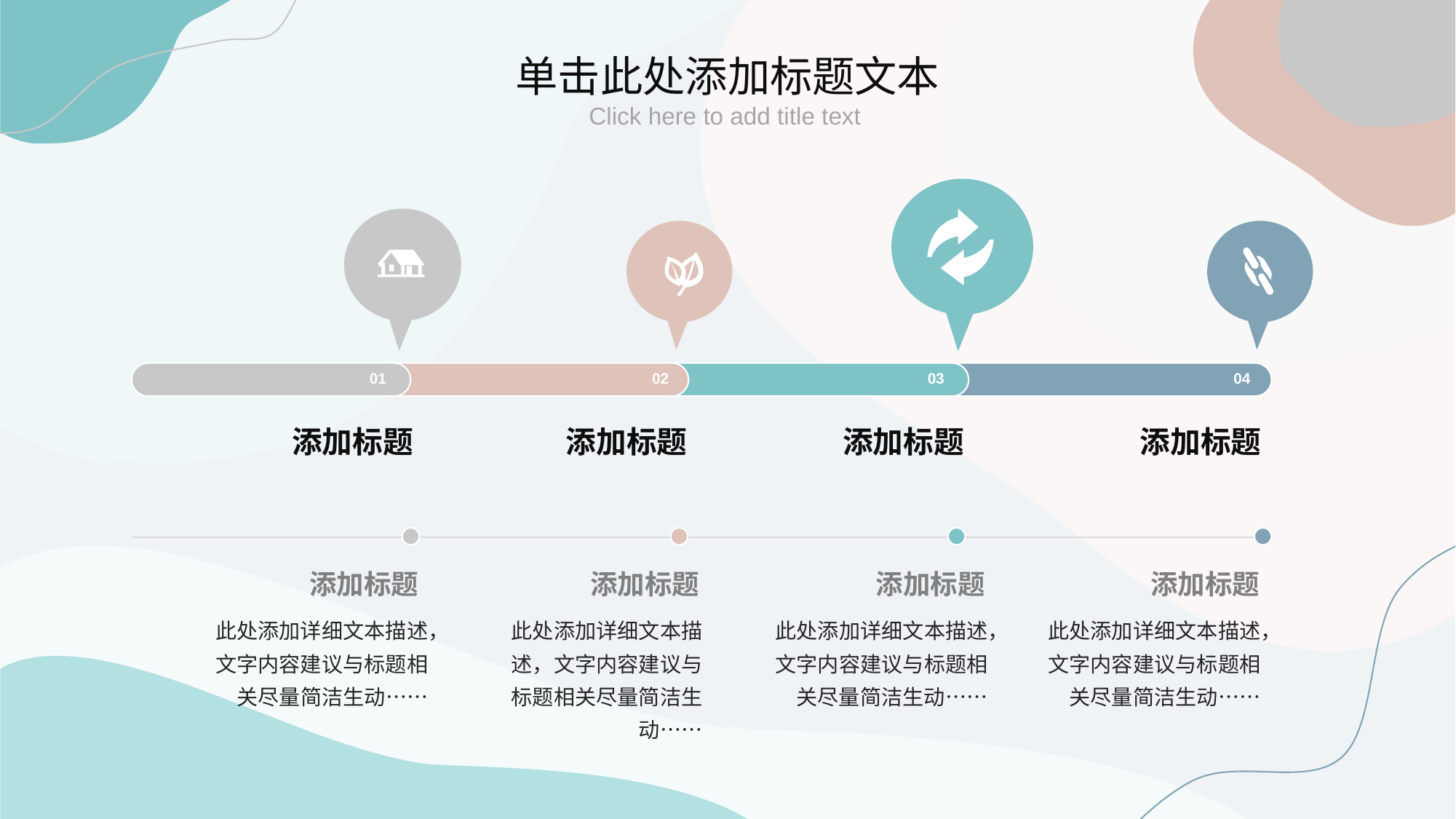

单击此处添加标题文本
Click here to add title text

01

02

03

04
添加标题
添加标题
添加标题
添加标题

添加标题
添加标题
添加标题
添加标题
此处添加详细文本描述，文字内容建议与标题相关尽量简洁生动……
此处添加详细文本描述，文字内容建议与标题相关尽量简洁生动……
此处添加详细文本描述，文字内容建议与标题相关尽量简洁生动……
此处添加详细文本描述，文字内容建议与标题相关尽量简洁生动……